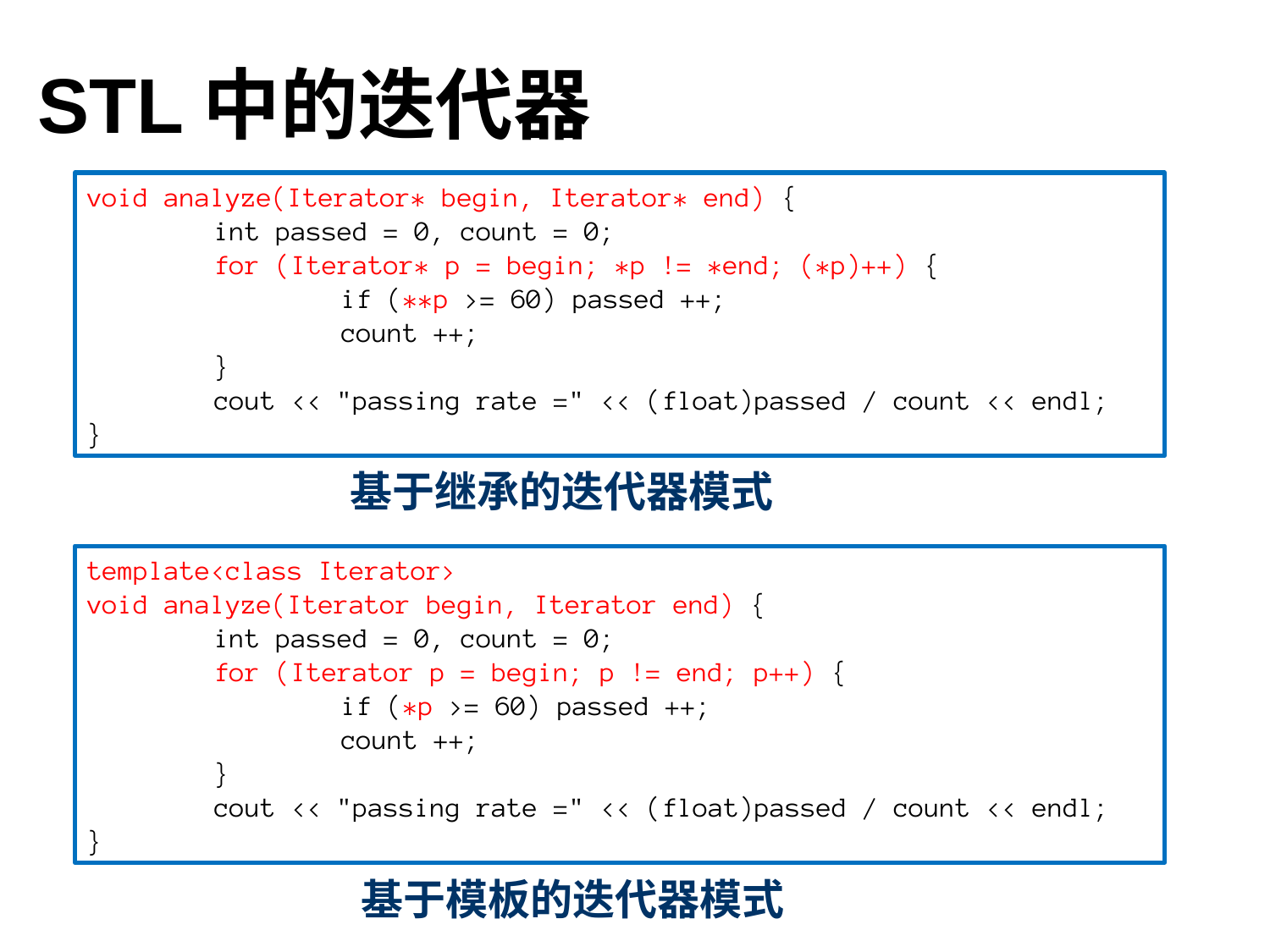

# STL中的迭代器
void analyze(Iterator* begin, Iterator* end) {
	int passed = 0, count = 0;
	for (Iterator* p = begin; *p != *end; (*p)++) {
		if (**p >= 60) passed ++;
		count ++;
	}
	cout << "passing rate =" << (float)passed / count << endl;
}
基于继承的迭代器模式
template<class Iterator>
void analyze(Iterator begin, Iterator end) {
	int passed = 0, count = 0;
	for (Iterator p = begin; p != end; p++) {
		if (*p >= 60) passed ++;
		count ++;
	}
	cout << "passing rate =" << (float)passed / count << endl;
}
基于模板的迭代器模式
64